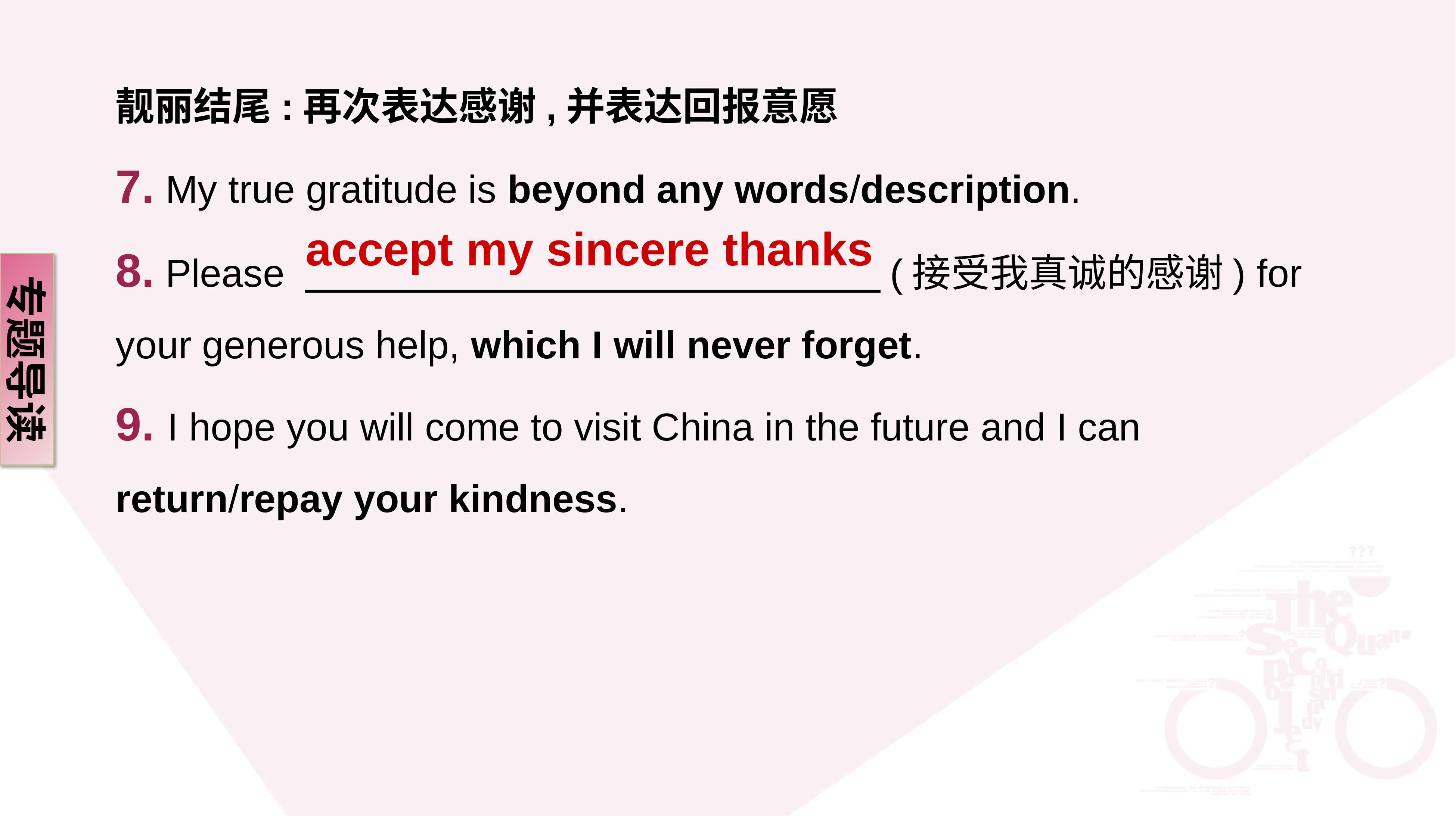

靓丽结尾:再次表达感谢,并表达回报意愿
7. My true gratitude is beyond any words/description.
8. Please 　　　　          　       　　　　　　(接受我真诚的感谢) for your generous help, which I will never forget.
9. I hope you will come to visit China in the future and I can return/repay your kindness.
accept my sincere thanks
专题导读